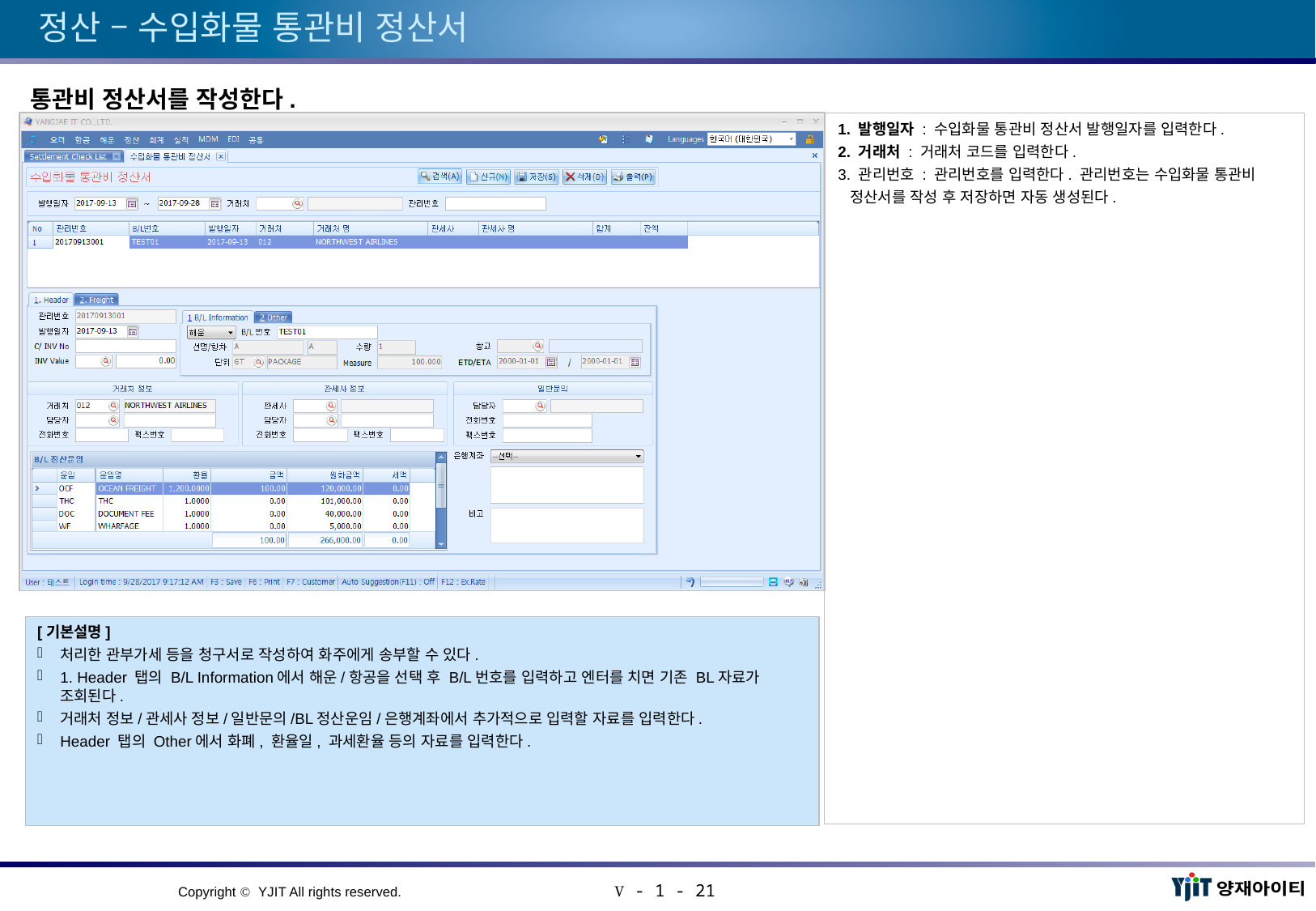

# 정산 – 수입화물 통관비 정산서
통관비 정산서를 작성한다.

1. 발행일자 : 수입화물 통관비 정산서 발행일자를 입력한다.
2. 거래처 : 거래처 코드를 입력한다.
3. 관리번호 : 관리번호를 입력한다. 관리번호는 수입화물 통관비
  정산서를 작성 후 저장하면 자동 생성된다.

[기본설명]
처리한 관부가세 등을 청구서로 작성하여 화주에게 송부할 수 있다.
1. Header 탭의 B/L Information에서 해운/항공을 선택 후 B/L번호를 입력하고 엔터를 치면 기존 BL자료가 조회된다.
거래처 정보/관세사 정보/일반문의/BL정산운임/은행계좌에서 추가적으로 입력할 자료를 입력한다.
Header 탭의 Other에서 화폐, 환율일, 과세환율 등의 자료를 입력한다.